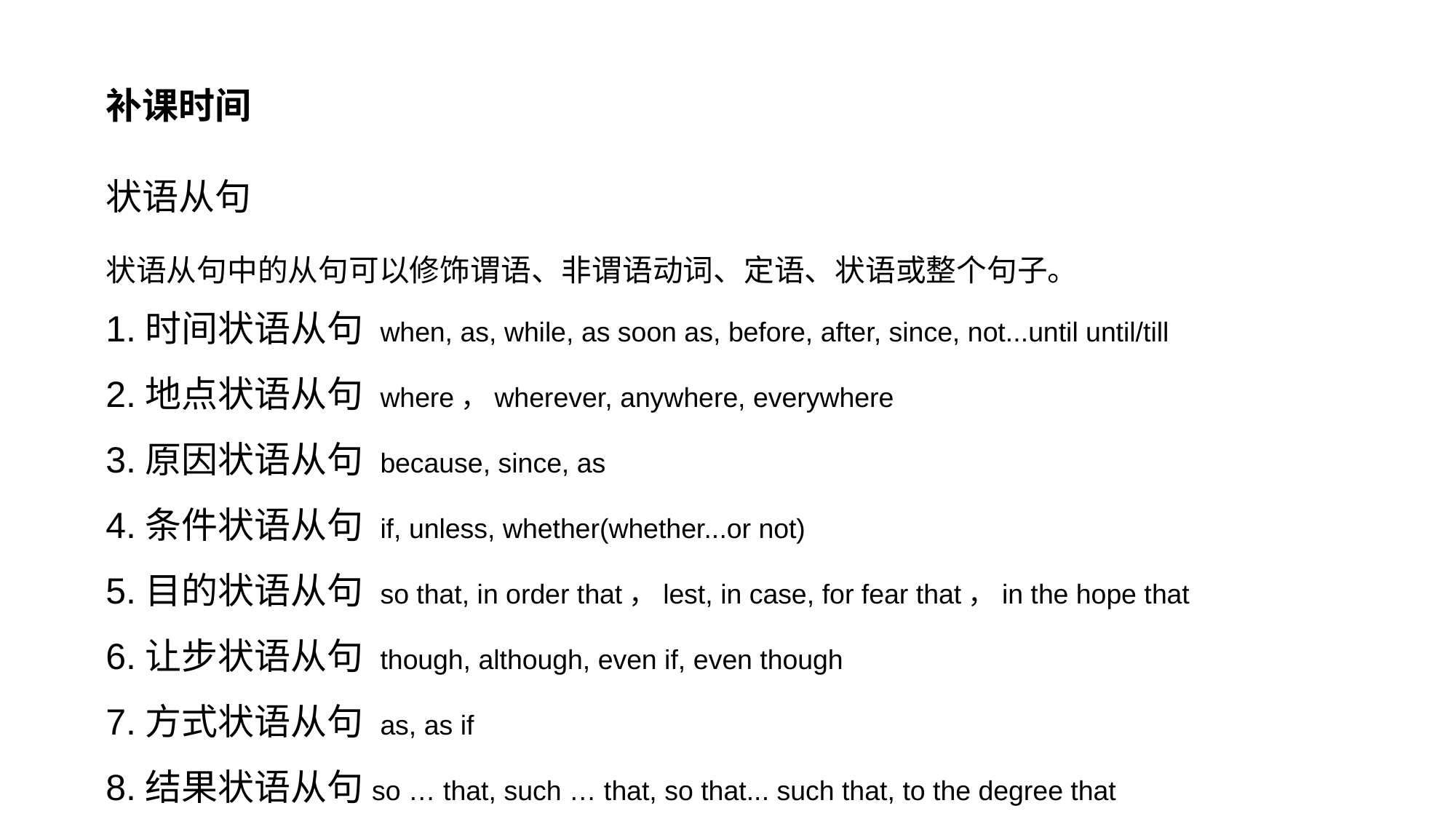

补课时间
状语从句
状语从句中的从句可以修饰谓语、非谓语动词、定语、状语或整个句子。
1.时间状语从句 when, as, while, as soon as, before, after, since, not...until until/till
2.地点状语从句 where，wherever, anywhere, everywhere
3.原因状语从句 because, since, as
4.条件状语从句 if, unless, whether(whether...or not)
5.目的状语从句 so that, in order that，lest, in case, for fear that，in the hope that
6.让步状语从句 though, although, even if, even though
7.方式状语从句 as, as if
8.结果状语从句so … that, such … that, so that... such that, to the degree that